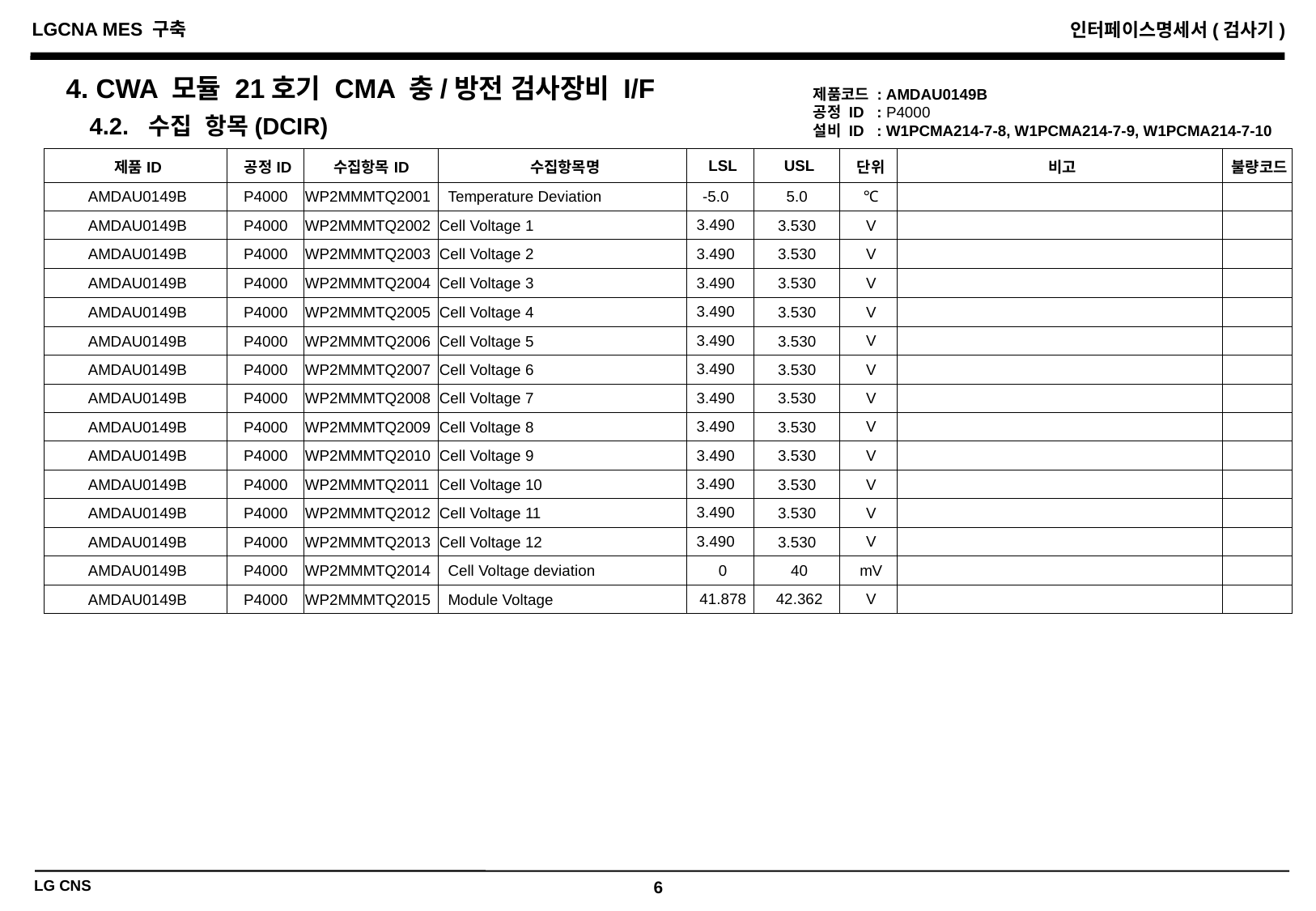

4. CWA 모듈 21호기 CMA 충/방전 검사장비 I/F
제품코드 : AMDAU0149B
공정 ID   : P4000
설비 ID   : W1PCMA214-7-8, W1PCMA214-7-9, W1PCMA214-7-10

4.2.  수집  항목(DCIR)
| 제품ID | 공정ID | 수집항목ID | 수집항목명 | LSL | USL | 단위 | 비고 | 불량코드 |
| --- | --- | --- | --- | --- | --- | --- | --- | --- |
| AMDAU0149B | P4000 | WP2MMMTQ2001 | Temperature Deviation | -5.0 | 5.0 | ℃ |  |  |
| AMDAU0149B | P4000 | WP2MMMTQ2002 | Cell Voltage 1 | 3.490 | 3.530 | V |  |  |
| AMDAU0149B | P4000 | WP2MMMTQ2003 | Cell Voltage 2 | 3.490 | 3.530 | V |  |  |
| AMDAU0149B | P4000 | WP2MMMTQ2004 | Cell Voltage 3 | 3.490 | 3.530 | V |  |  |
| AMDAU0149B | P4000 | WP2MMMTQ2005 | Cell Voltage 4 | 3.490 | 3.530 | V |  |  |
| AMDAU0149B | P4000 | WP2MMMTQ2006 | Cell Voltage 5 | 3.490 | 3.530 | V |  |  |
| AMDAU0149B | P4000 | WP2MMMTQ2007 | Cell Voltage 6 | 3.490 | 3.530 | V |  |  |
| AMDAU0149B | P4000 | WP2MMMTQ2008 | Cell Voltage 7 | 3.490 | 3.530 | V |  |  |
| AMDAU0149B | P4000 | WP2MMMTQ2009 | Cell Voltage 8 | 3.490 | 3.530 | V |  |  |
| AMDAU0149B | P4000 | WP2MMMTQ2010 | Cell Voltage 9 | 3.490 | 3.530 | V |  |  |
| AMDAU0149B | P4000 | WP2MMMTQ2011 | Cell Voltage 10 | 3.490 | 3.530 | V |  |  |
| AMDAU0149B | P4000 | WP2MMMTQ2012 | Cell Voltage 11 | 3.490 | 3.530 | V |  |  |
| AMDAU0149B | P4000 | WP2MMMTQ2013 | Cell Voltage 12 | 3.490 | 3.530 | V |  |  |
| AMDAU0149B | P4000 | WP2MMMTQ2014 | Cell Voltage deviation | 0 | 40 | mV |  |  |
| AMDAU0149B | P4000 | WP2MMMTQ2015 | Module Voltage | 41.878 | 42.362 | V |  |  |